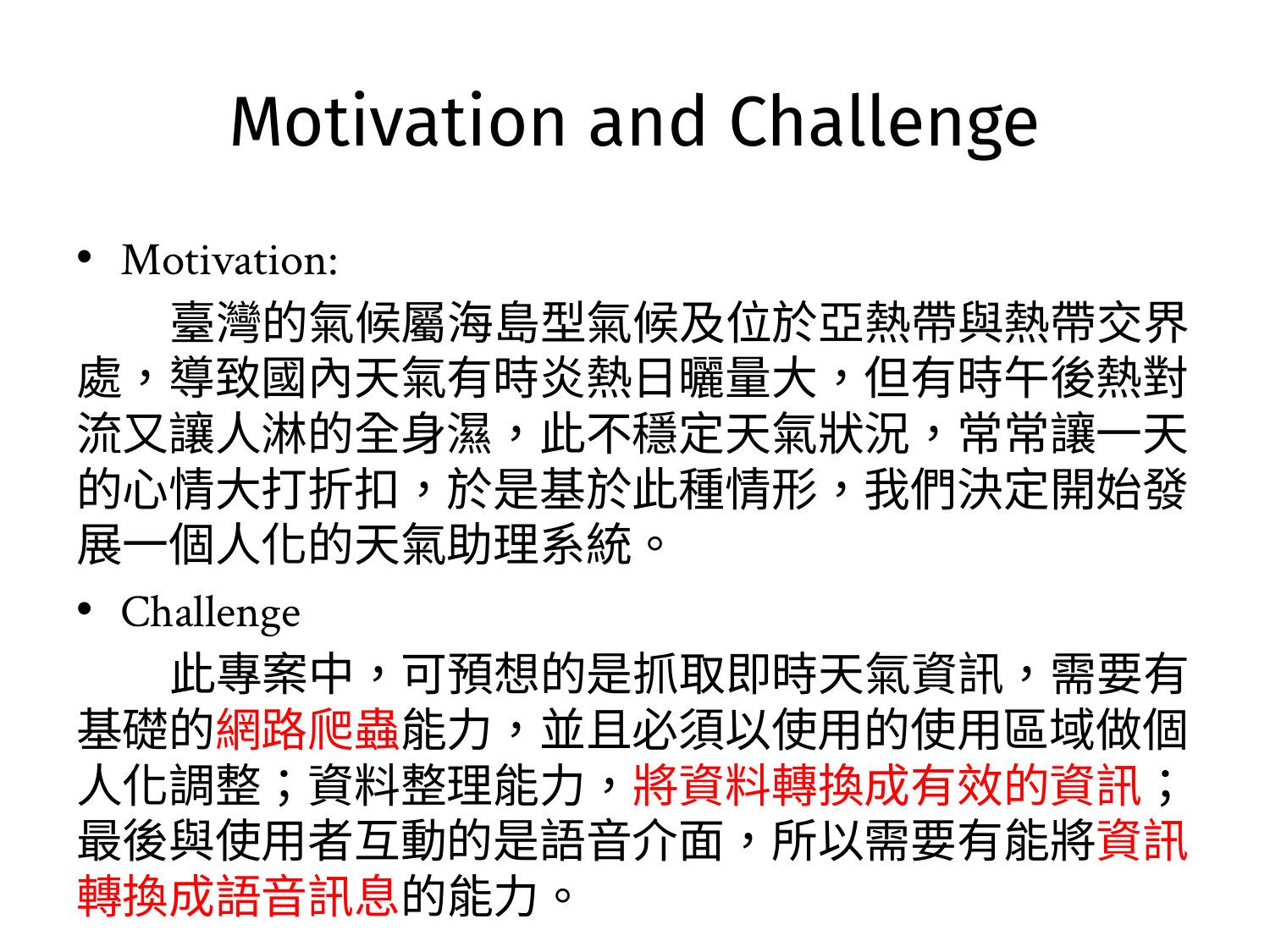

# Motivation and Challenge
Motivation:
        臺灣的氣候屬海島型氣候及位於亞熱帶與熱帶交界處，導致國內天氣有時炎熱日曬量大，但有時午後熱對流又讓人淋的全身濕，此不穩定天氣狀況，常常讓一天的心情大打折扣，於是基於此種情形，我們決定開始發展一個人化的天氣助理系統。
Challenge
        此專案中，可預想的是抓取即時天氣資訊，需要有基礎的網路爬蟲能力，並且必須以使用的使用區域做個人化調整；資料整理能力，將資料轉換成有效的資訊；最後與使用者互動的是語音介面，所以需要有能將資訊轉換成語音訊息的能力。